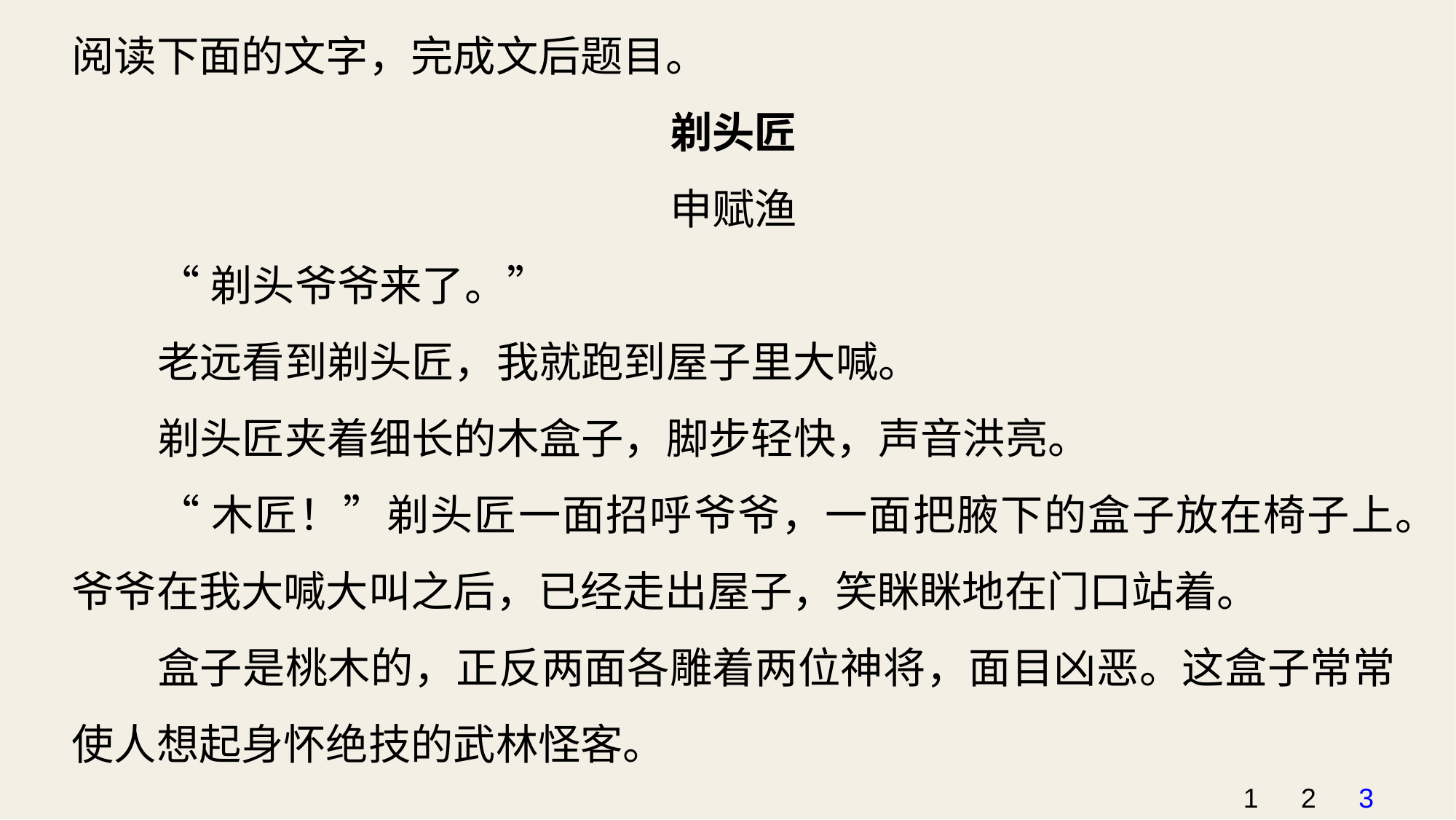

阅读下面的文字，完成文后题目。
剃头匠
申赋渔
“剃头爷爷来了。”
老远看到剃头匠，我就跑到屋子里大喊。
剃头匠夹着细长的木盒子，脚步轻快，声音洪亮。
“木匠！”剃头匠一面招呼爷爷，一面把腋下的盒子放在椅子上。爷爷在我大喊大叫之后，已经走出屋子，笑眯眯地在门口站着。
盒子是桃木的，正反两面各雕着两位神将，面目凶恶。这盒子常常使人想起身怀绝技的武林怪客。
1
2
3